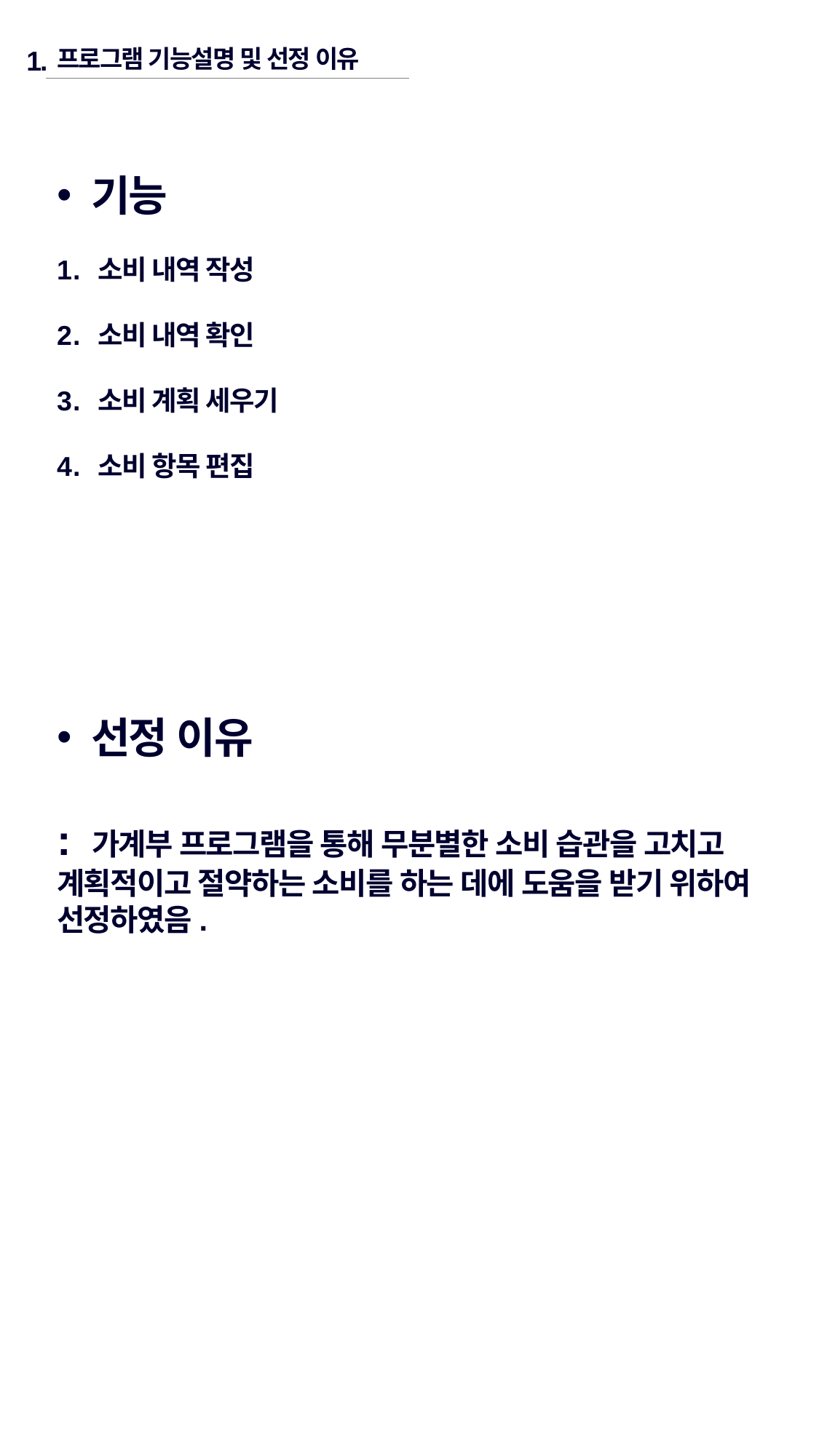

프로그램 기능설명 및 선정 이유
1.
기능

소비 내역 작성

소비 내역 확인

소비 계획 세우기

소비 항목 편집

선정 이유

: 가계부 프로그램을 통해 무분별한 소비 습관을 고치고 계획적이고 절약하는 소비를 하는 데에 도움을 받기 위하여 선정하였음.